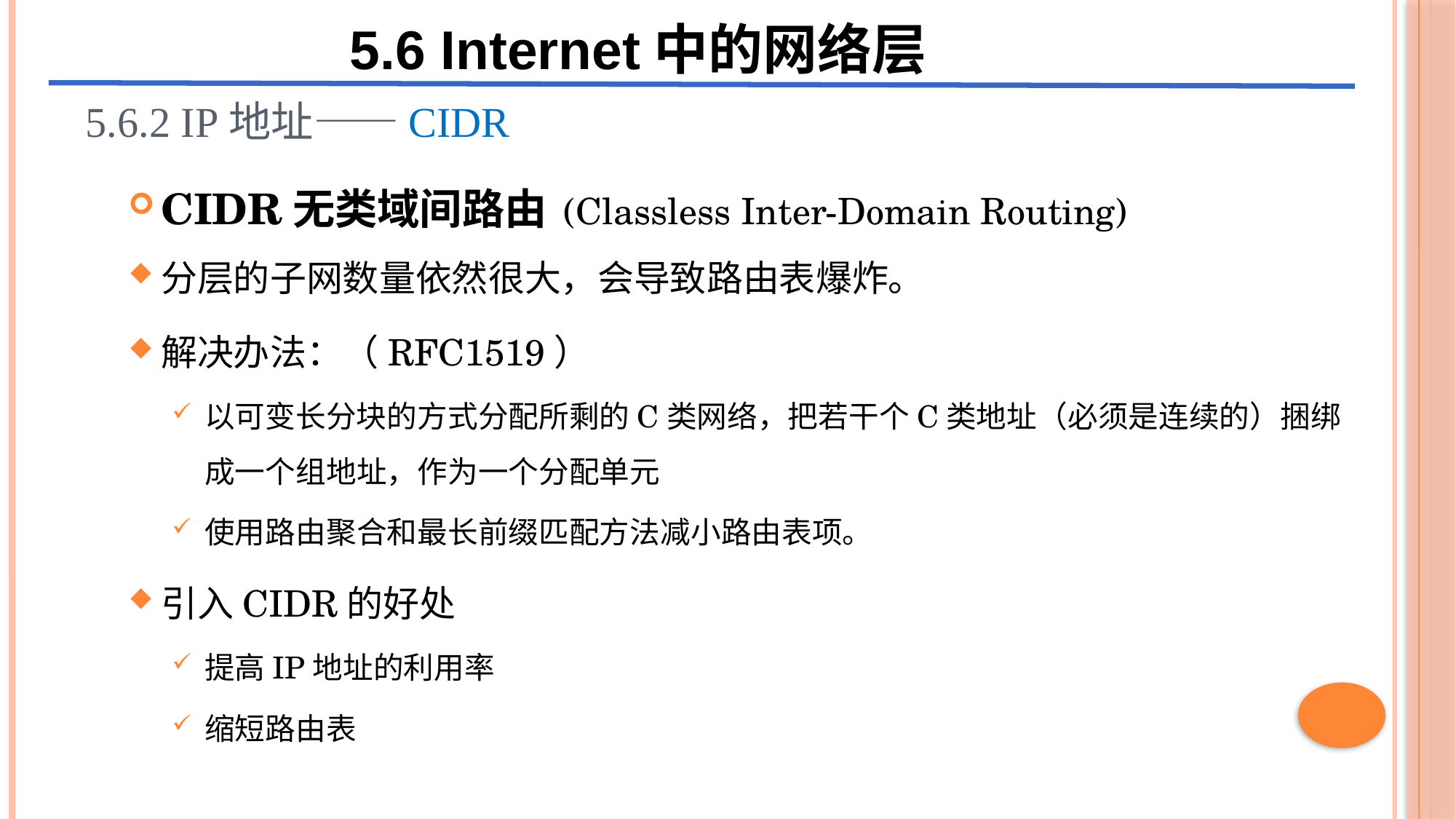

5.6 Internet中的网络层
# 5.6.2 IP地址——CIDR
CIDR无类域间路由 (Classless Inter-Domain Routing)
分层的子网数量依然很大，会导致路由表爆炸。
解决办法：（RFC1519）
以可变长分块的方式分配所剩的C类网络，把若干个C类地址（必须是连续的）捆绑成一个组地址，作为一个分配单元
使用路由聚合和最长前缀匹配方法减小路由表项。
引入CIDR的好处
提高IP地址的利用率
缩短路由表